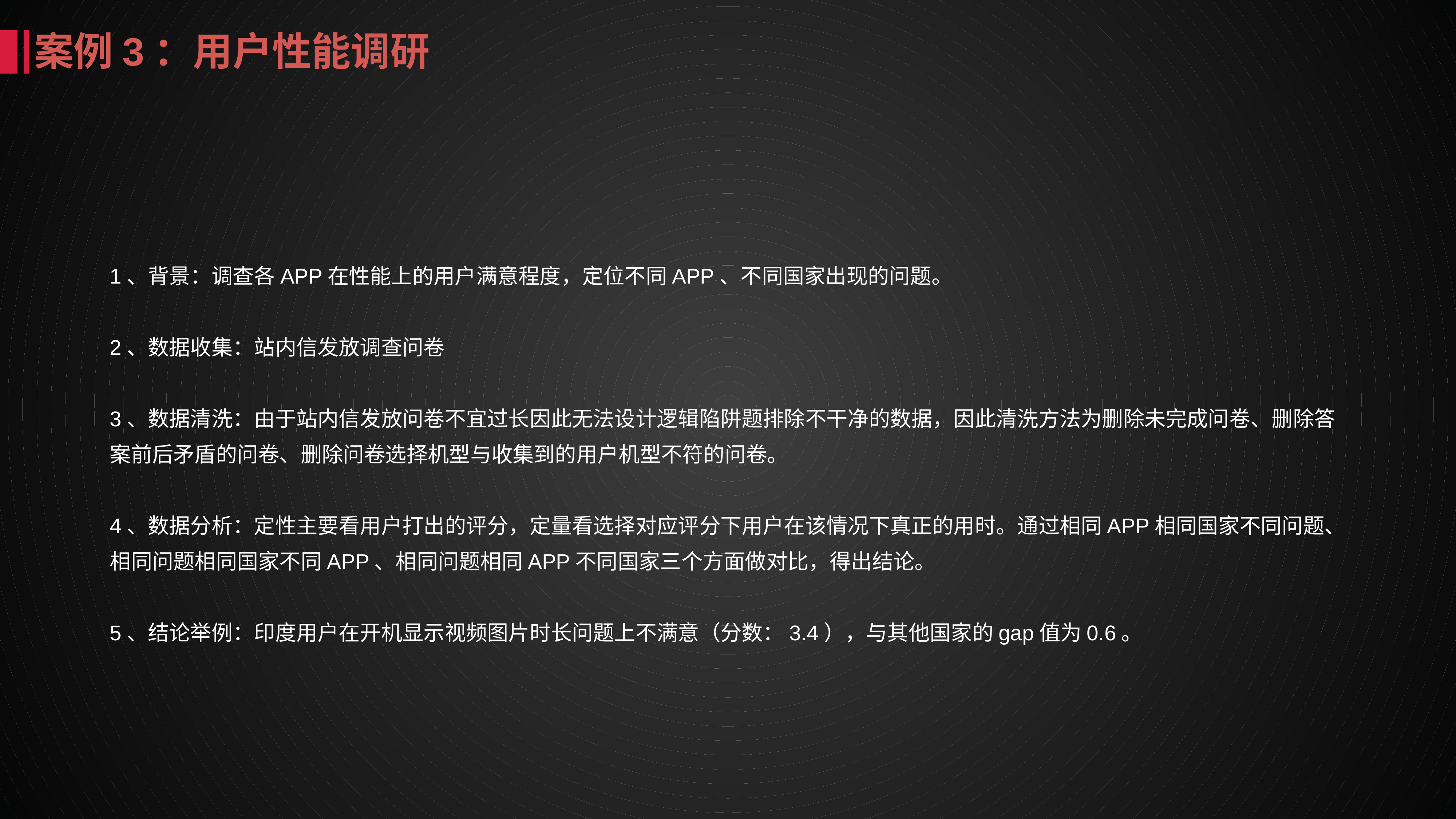

案例3：用户性能调研
1、背景：调查各APP在性能上的用户满意程度，定位不同APP、不同国家出现的问题。

2、数据收集：站内信发放调查问卷

3、数据清洗：由于站内信发放问卷不宜过长因此无法设计逻辑陷阱题排除不干净的数据，因此清洗方法为删除未完成问卷、删除答案前后矛盾的问卷、删除问卷选择机型与收集到的用户机型不符的问卷。

4、数据分析：定性主要看用户打出的评分，定量看选择对应评分下用户在该情况下真正的用时。通过相同APP相同国家不同问题、相同问题相同国家不同APP、相同问题相同APP不同国家三个方面做对比，得出结论。

5、结论举例：印度用户在开机显示视频图片时长问题上不满意（分数：3.4），与其他国家的gap值为0.6。